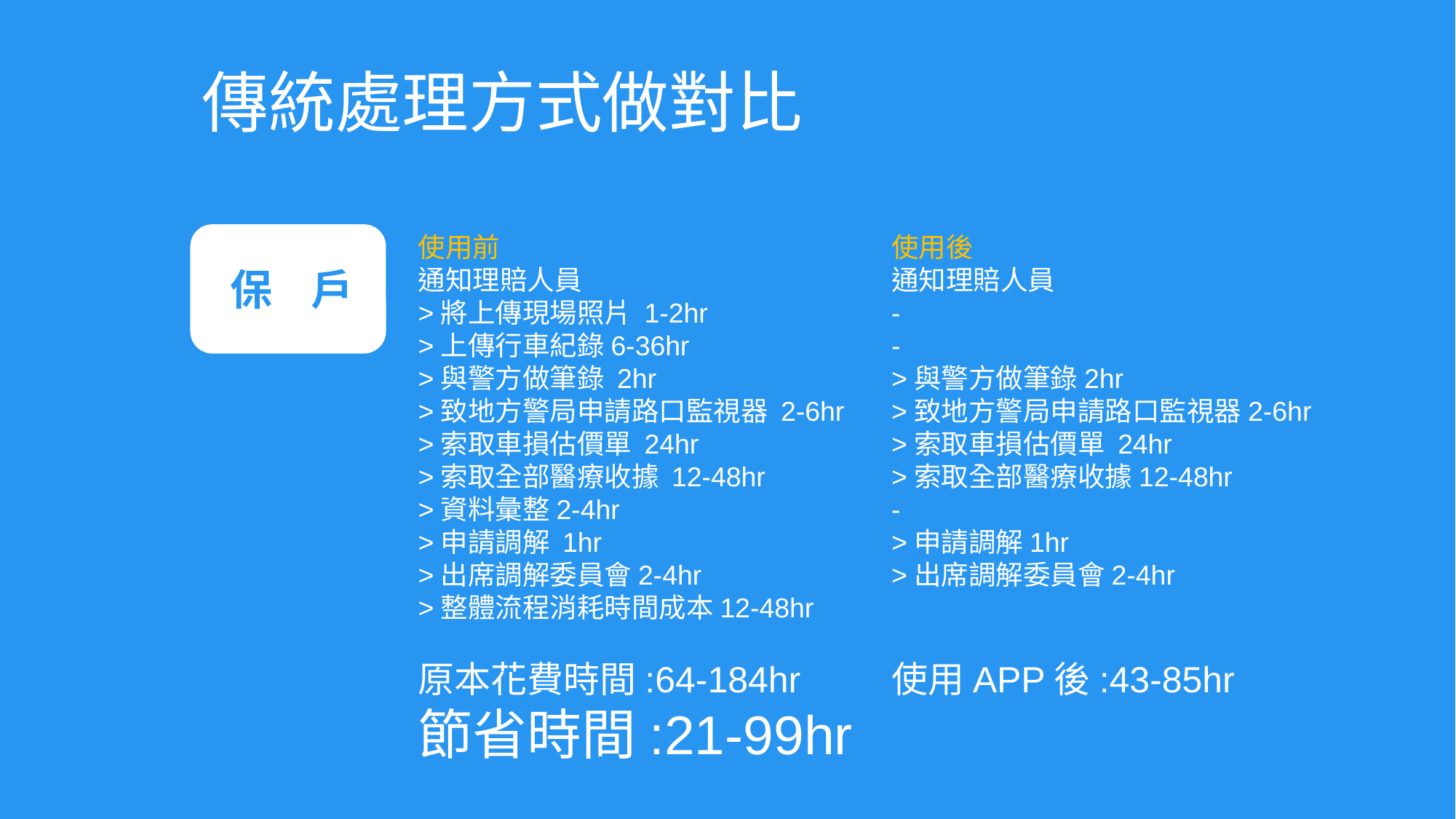

傳統處理方式做對比

使用前
通知理賠人員
>將上傳現場照片 1-2hr
>上傳行車紀錄6-36hr
>與警方做筆錄 2hr
>致地方警局申請路口監視器 2-6hr
>索取車損估價單 24hr
>索取全部醫療收據 12-48hr
>資料彙整2-4hr
>申請調解 1hr
>出席調解委員會2-4hr
>整體流程消耗時間成本12-48hr

原本花費時間:64-184hr
節省時間:21-99hr

使用後
通知理賠人員
-
-
>與警方做筆錄2hr
>致地方警局申請路口監視器2-6hr
>索取車損估價單 24hr
>索取全部醫療收據12-48hr
-
>申請調解1hr
>出席調解委員會2-4hr

使用APP後:43-85hr

保    戶